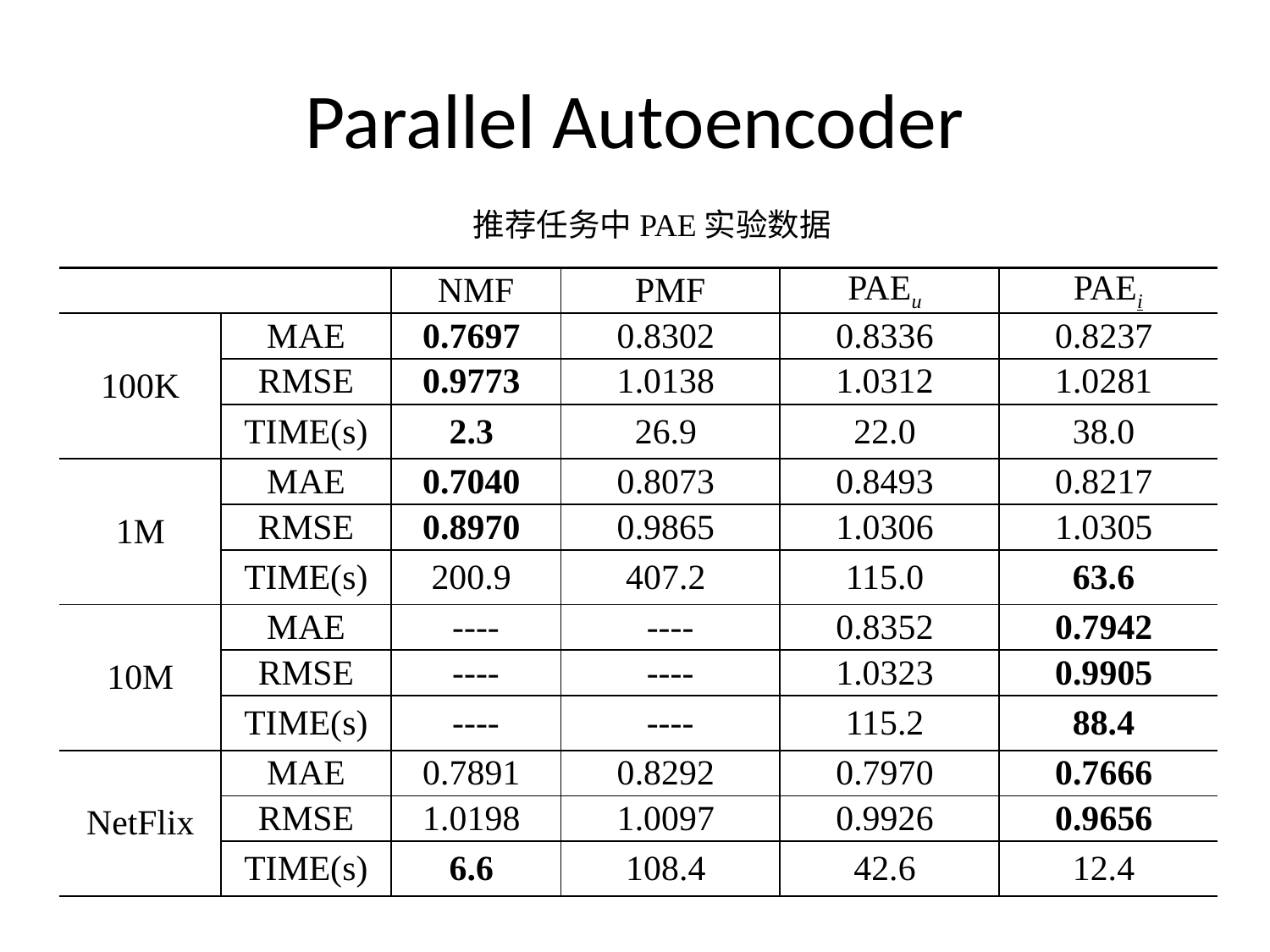

# Parallel Autoencoder
推荐任务中PAE实验数据
|  |  | NMF | PMF | PAEu | PAEi |
| --- | --- | --- | --- | --- | --- |
| 100K | MAE | 0.7697 | 0.8302 | 0.8336 | 0.8237 |
|  | RMSE | 0.9773 | 1.0138 | 1.0312 | 1.0281 |
|  | TIME(s) | 2.3 | 26.9 | 22.0 | 38.0 |
| 1M | MAE | 0.7040 | 0.8073 | 0.8493 | 0.8217 |
|  | RMSE | 0.8970 | 0.9865 | 1.0306 | 1.0305 |
|  | TIME(s) | 200.9 | 407.2 | 115.0 | 63.6 |
| 10M | MAE | ---- | ---- | 0.8352 | 0.7942 |
|  | RMSE | ---- | ---- | 1.0323 | 0.9905 |
|  | TIME(s) | ---- | ---- | 115.2 | 88.4 |
| NetFlix | MAE | 0.7891 | 0.8292 | 0.7970 | 0.7666 |
|  | RMSE | 1.0198 | 1.0097 | 0.9926 | 0.9656 |
|  | TIME(s) | 6.6 | 108.4 | 42.6 | 12.4 |